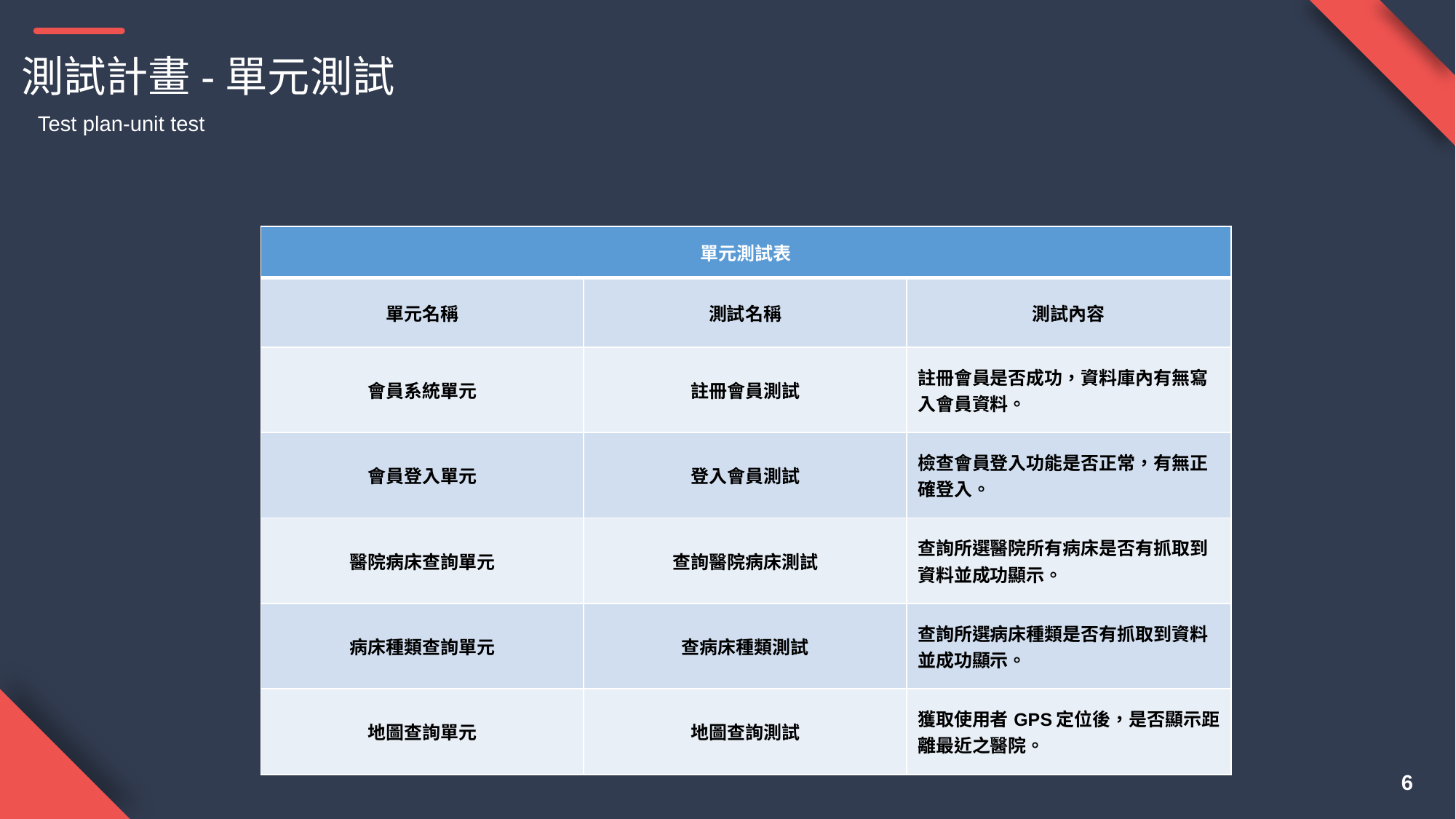

測試計畫-單元測試
Test plan-unit test
| 單元測試表 |  |  |
| --- | --- | --- |
| 單元名稱 | 測試名稱 | 測試內容 |
| 會員系統單元 | 註冊會員測試 | 註冊會員是否成功，資料庫內有無寫入會員資料。 |
| 會員登入單元 | 登入會員測試 | 檢查會員登入功能是否正常，有無正確登入。 |
| 醫院病床查詢單元 | 查詢醫院病床測試 | 查詢所選醫院所有病床是否有抓取到資料並成功顯示。 |
| 病床種類查詢單元 | 查病床種類測試 | 查詢所選病床種類是否有抓取到資料並成功顯示。 |
| 地圖查詢單元 | 地圖查詢測試 | 獲取使用者GPS定位後，是否顯示距離最近之醫院。 |

6